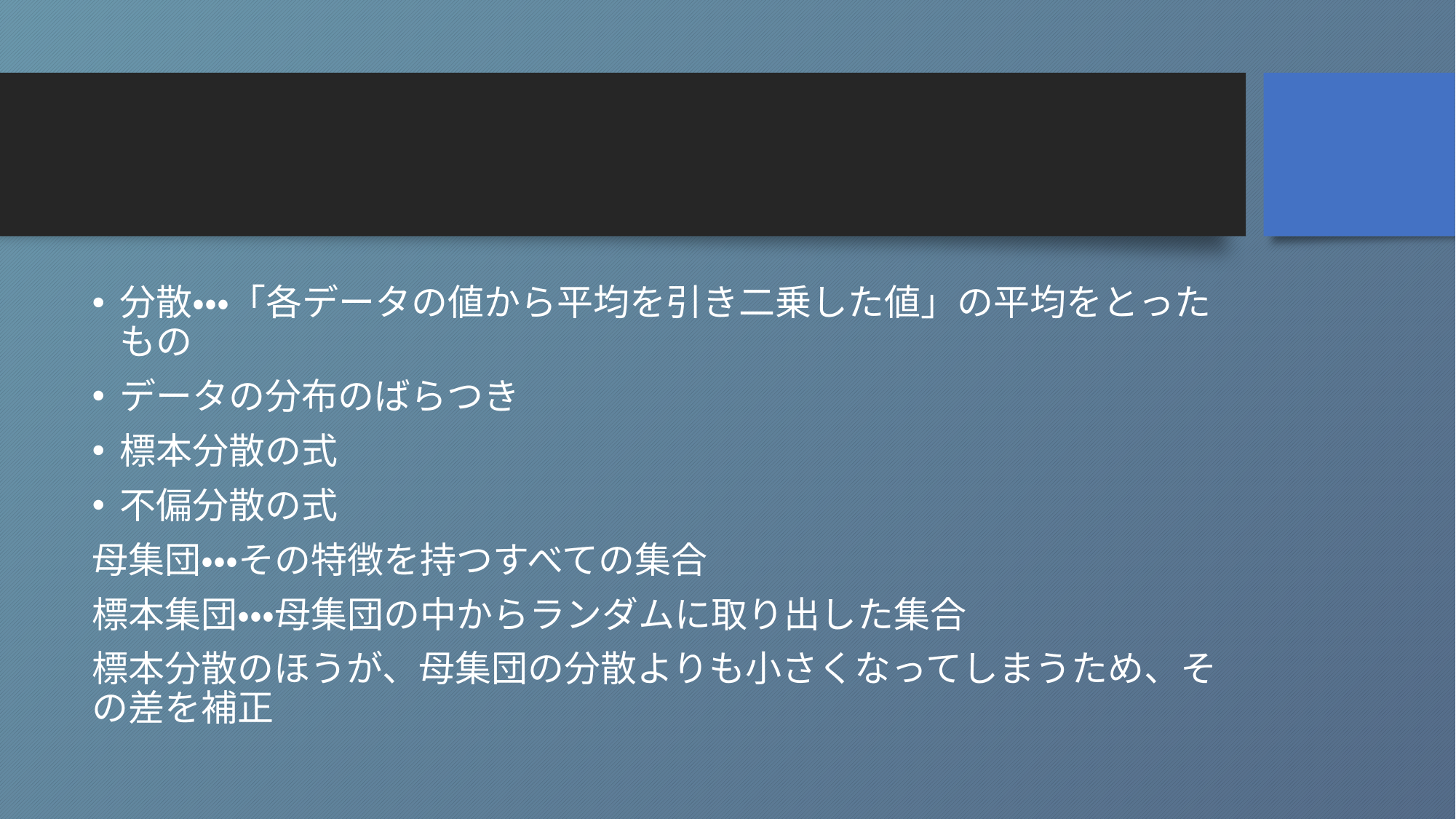

#
分散・・・「各データの値から平均を引き二乗した値」の平均をとったもの
データの分布のばらつき
標本分散の式
不偏分散の式
母集団・・・その特徴を持つすべての集合
標本集団・・・母集団の中からランダムに取り出した集合
標本分散のほうが、母集団の分散よりも小さくなってしまうため、その差を補正